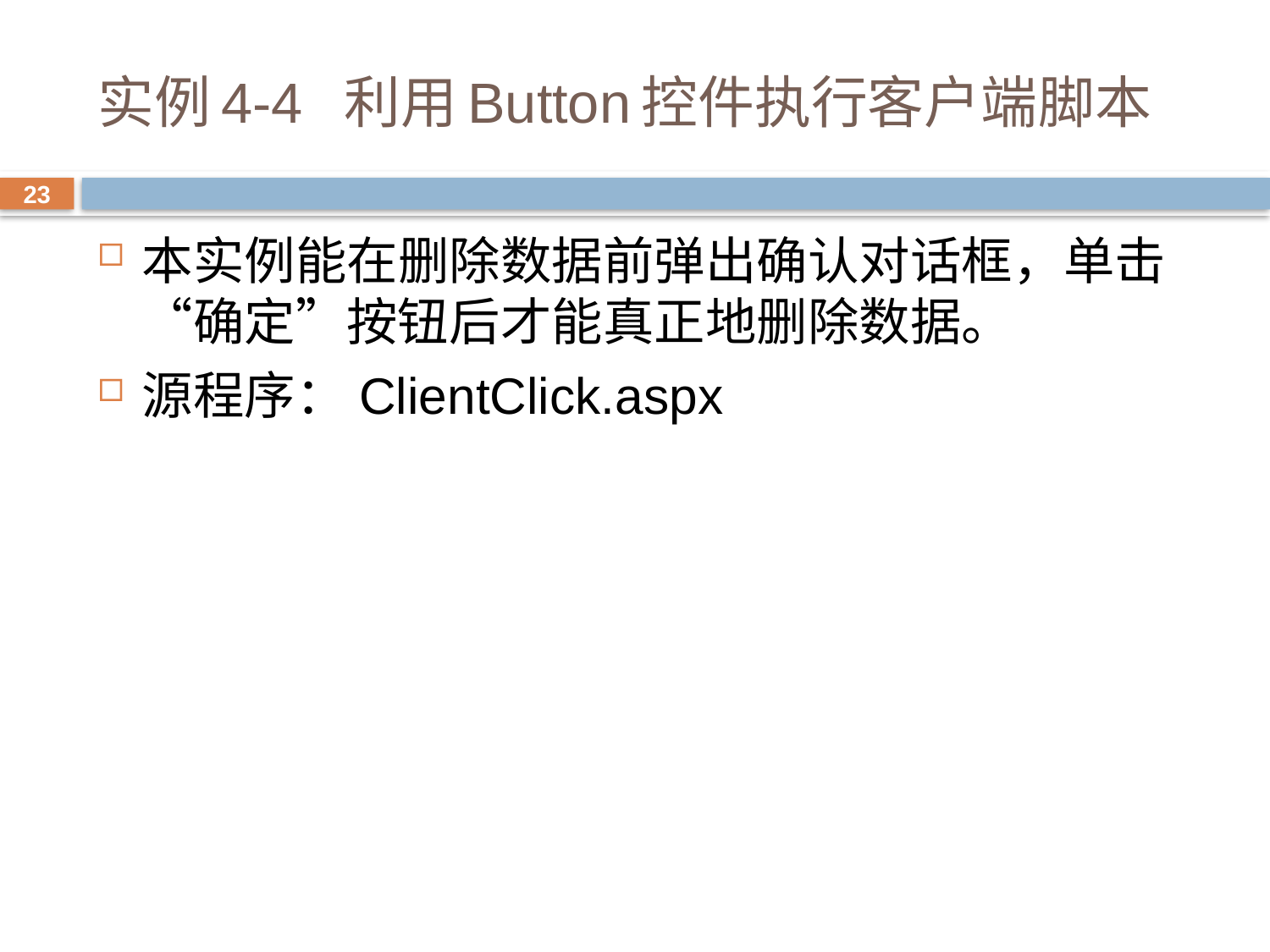

# 实例4-4  利用Button控件执行客户端脚本
23
本实例能在删除数据前弹出确认对话框，单击“确定”按钮后才能真正地删除数据。
源程序：ClientClick.aspx